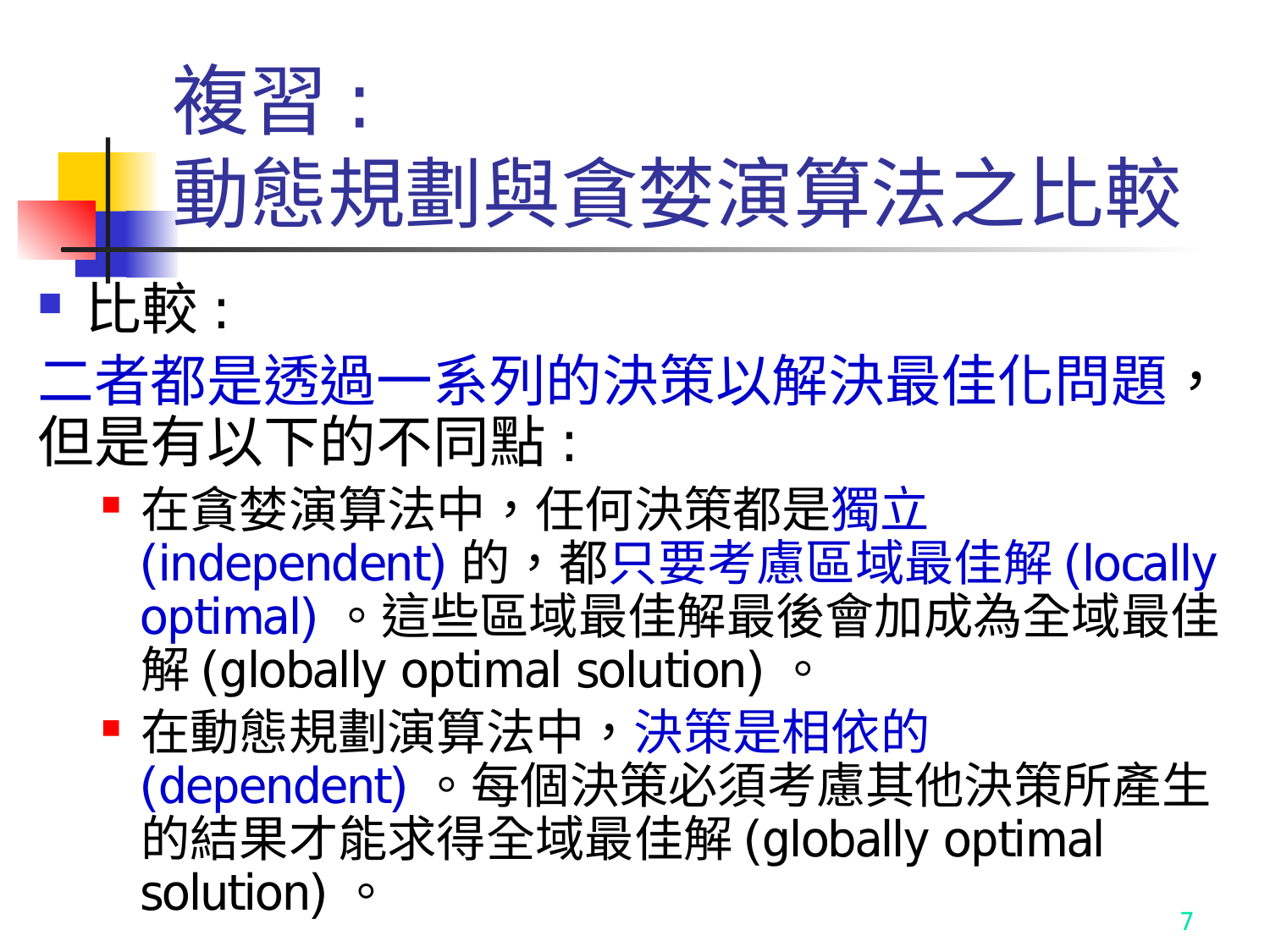

# 複習: 動態規劃與貪婪演算法之比較
比較:
二者都是透過一系列的決策以解決最佳化問題，但是有以下的不同點:
在貪婪演算法中，任何決策都是獨立(independent)的，都只要考慮區域最佳解(locally optimal)。這些區域最佳解最後會加成為全域最佳解(globally optimal solution)。
在動態規劃演算法中，決策是相依的(dependent)。每個決策必須考慮其他決策所產生的結果才能求得全域最佳解(globally optimal solution)。

7